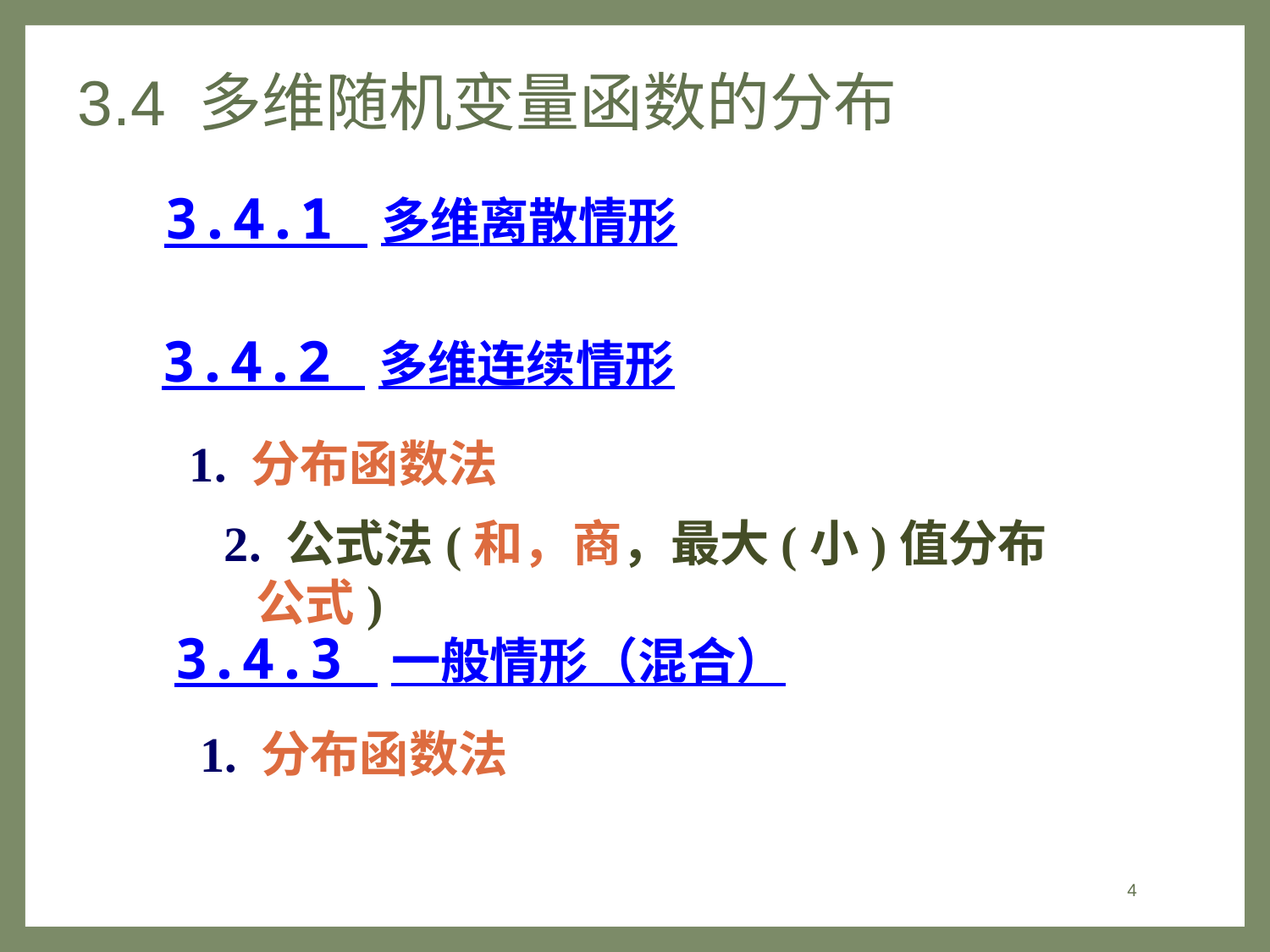

3.4 多维随机变量函数的分布
3.4.1 多维离散情形
3.4.2 多维连续情形
1. 分布函数法
2. 公式法(和，商，最大(小)值分布公式)
3.4.3 一般情形（混合）
1. 分布函数法
4